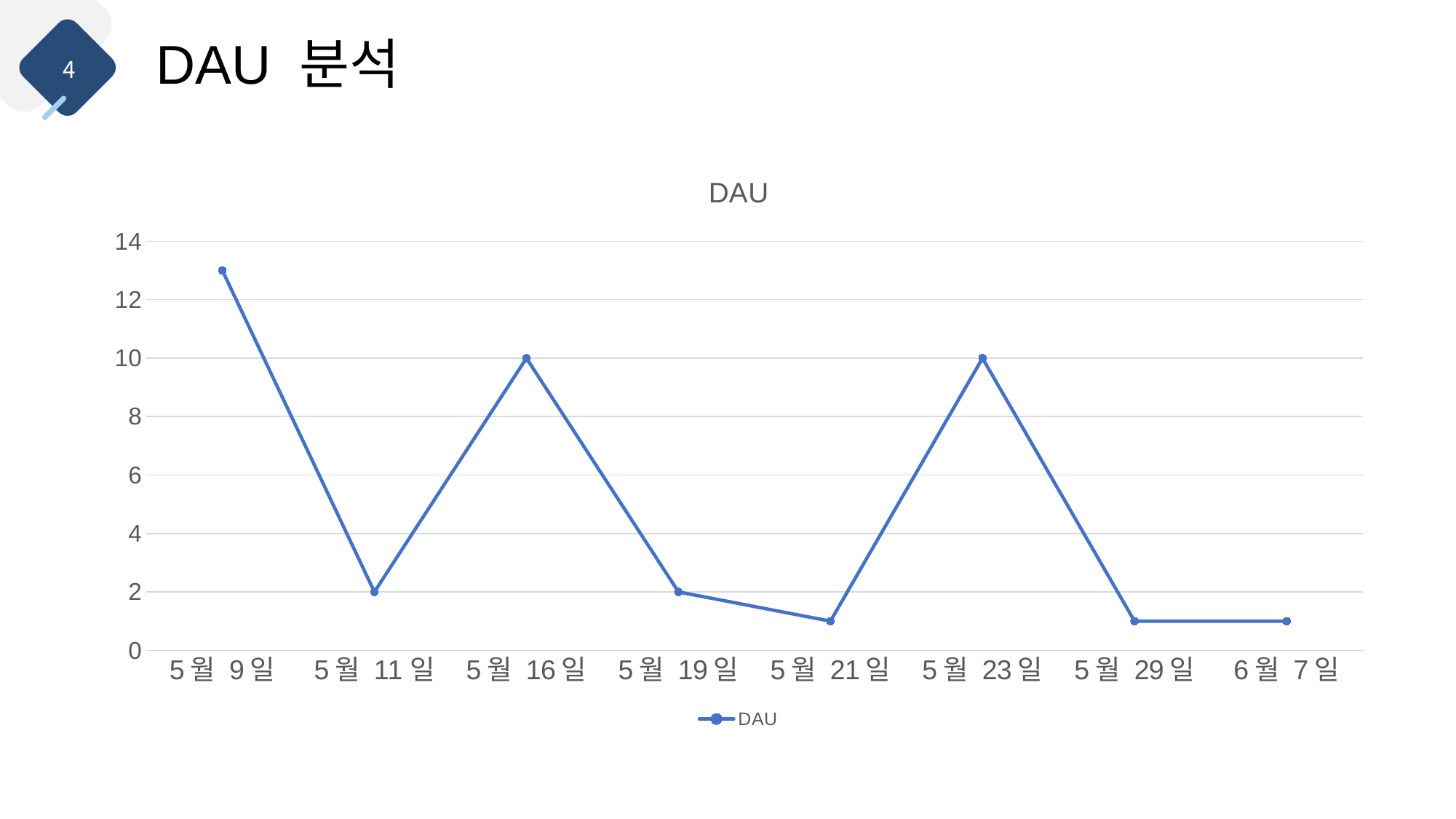

DAU 분석

### Chart:

| Category | DAU |
|---|---|
| 5월 9일 | 13.0 |
| 5월 11일 | 2.0 |
| 5월 16일 | 10.0 |
| 5월 19일 | 2.0 |
| 5월 21일 | 1.0 |
| 5월 23일 | 10.0 |
| 5월 29일 | 1.0 |
| 6월 7일 | 1.0 |

메인 타이틀
메인 타이틀